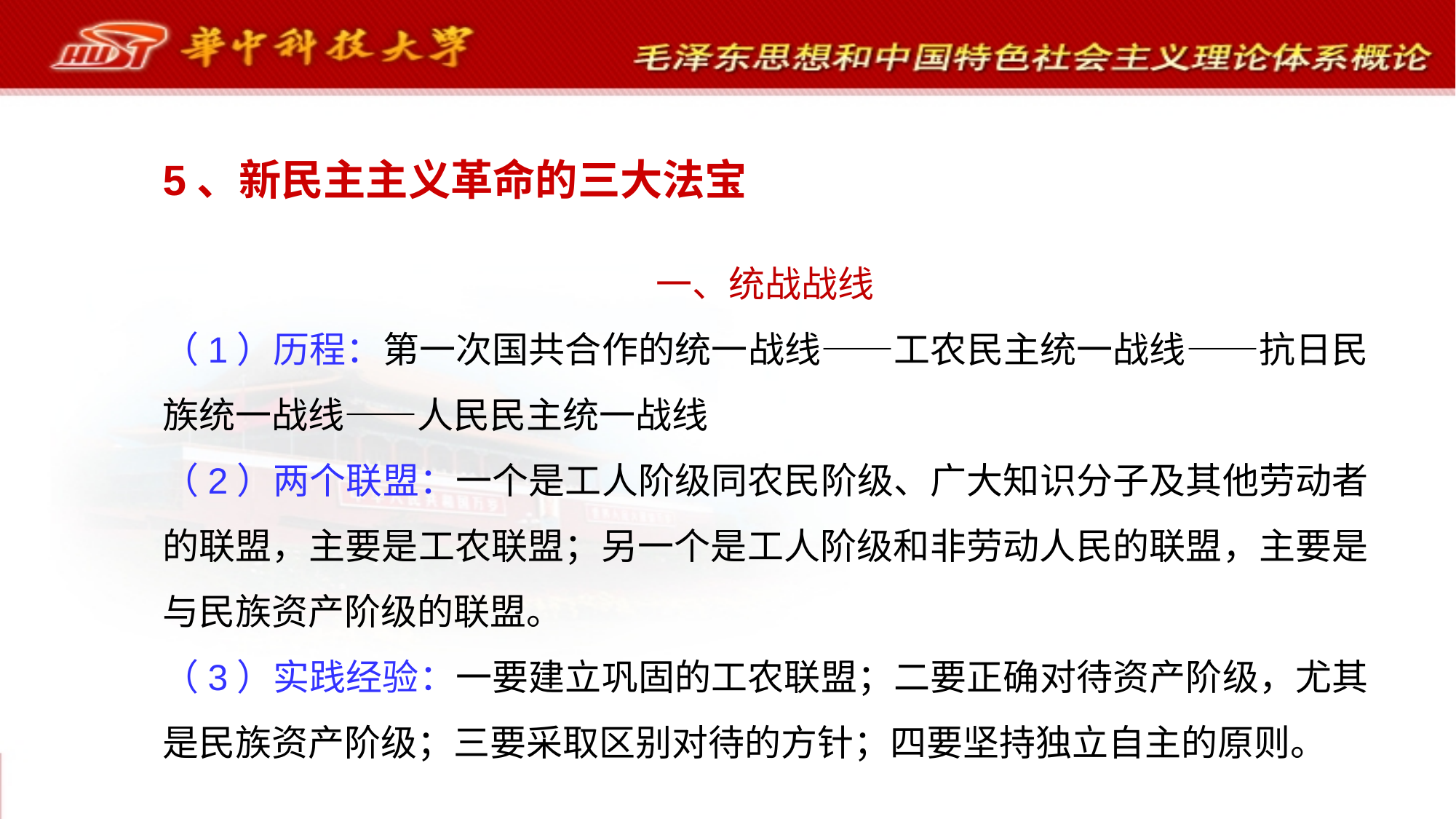

# 5、新民主主义革命的三大法宝
一、统战战线
（1）历程：第一次国共合作的统一战线——工农民主统一战线——抗日民族统一战线——人民民主统一战线
（2）两个联盟：一个是工人阶级同农民阶级、广大知识分子及其他劳动者的联盟，主要是工农联盟；另一个是工人阶级和非劳动人民的联盟，主要是与民族资产阶级的联盟。
（3）实践经验：一要建立巩固的工农联盟；二要正确对待资产阶级，尤其是民族资产阶级；三要采取区别对待的方针；四要坚持独立自主的原则。